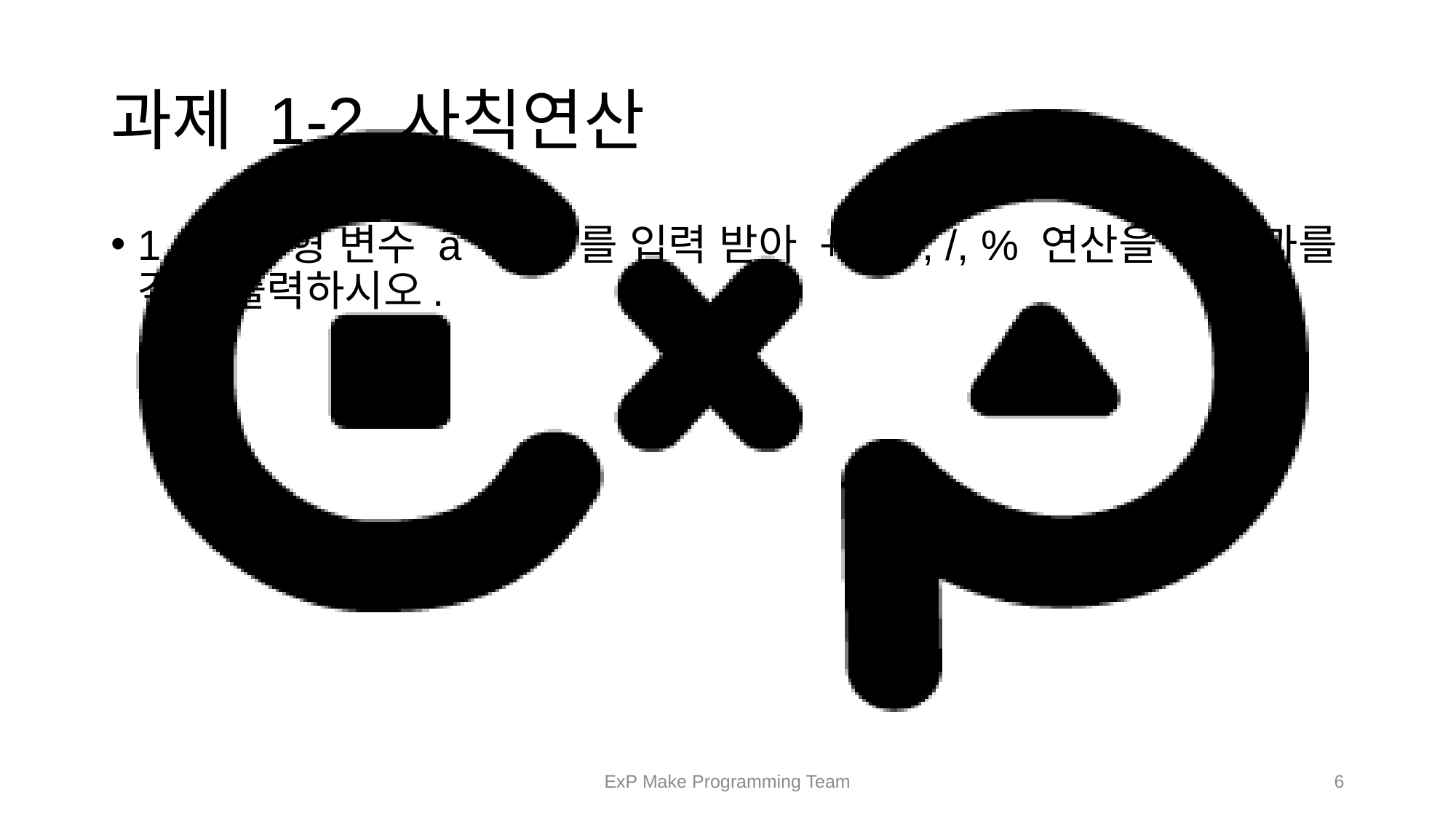

# 과제 1-2 사칙연산
1. float 형 변수 a 와 b를 입력 받아 +, -, *, /, % 연산을 한 결과를 각각 출력하시오.
ExP Make Programming Team
6